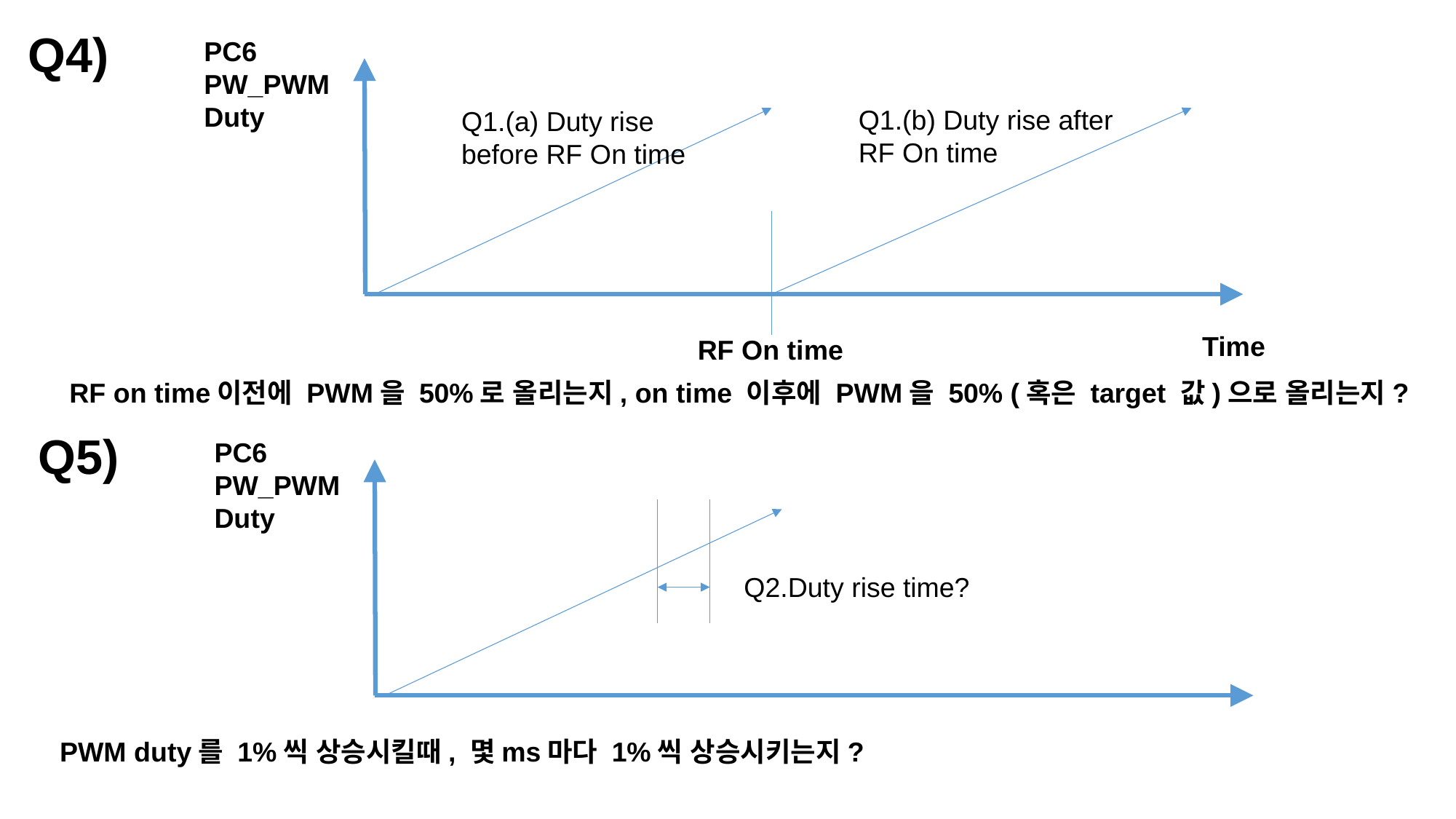

Q4)
PC6 PW_PWM Duty
Q1.(b) Duty rise after
RF On time
Q1.(a) Duty rise before RF On time
Time
RF On time
RF on time이전에 PWM을 50%로 올리는지, on time 이후에 PWM을 50% (혹은 target 값)으로 올리는지?
Q5)
PC6 PW_PWM Duty
Q2.Duty rise time?
PWM duty를 1%씩 상승시킬때, 몇ms마다 1%씩 상승시키는지?